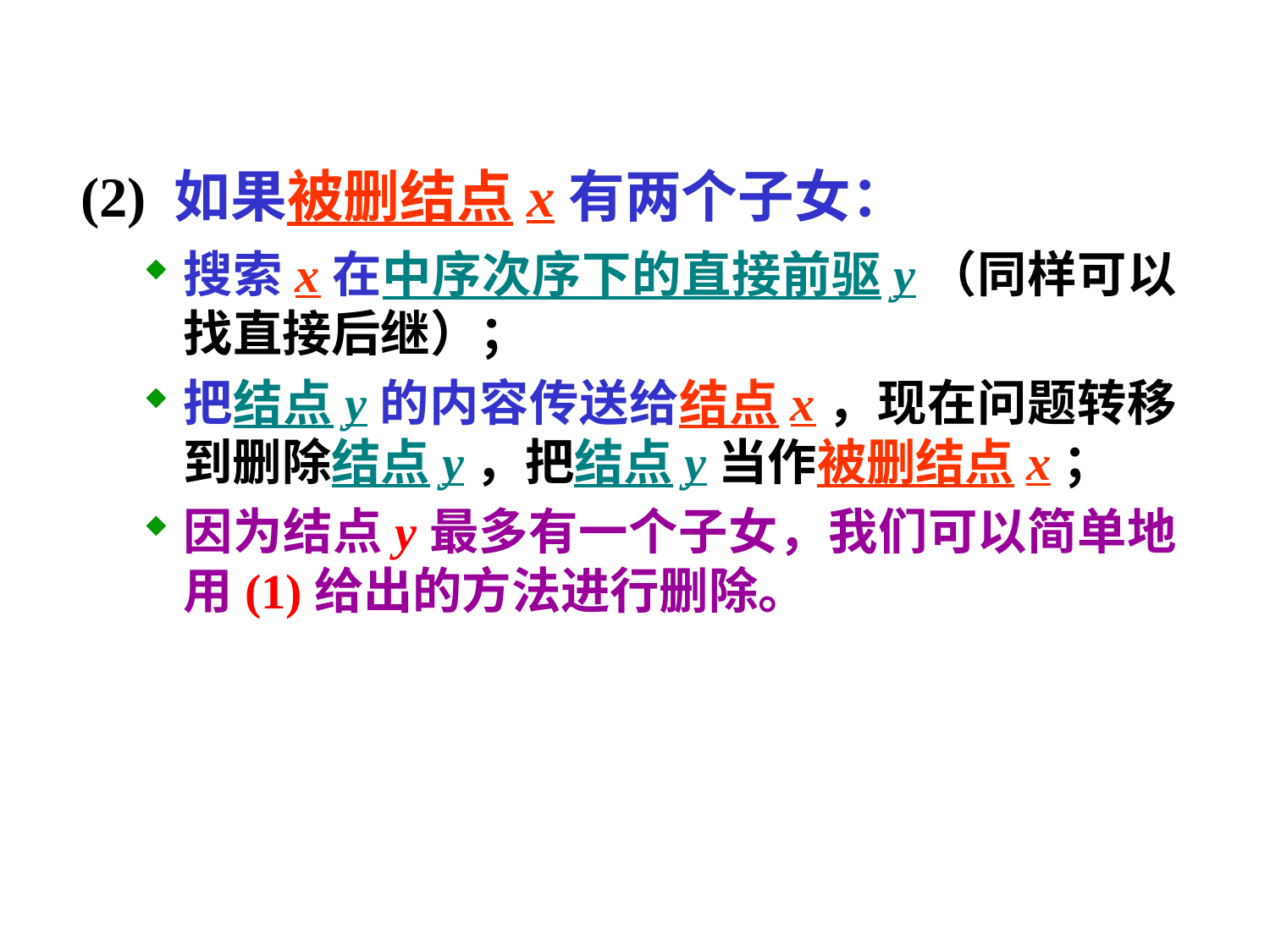

(2) 如果被删结点x有两个子女：
搜索x在中序次序下的直接前驱y（同样可以找直接后继）；
把结点y的内容传送给结点x，现在问题转移到删除结点y，把结点y当作被删结点x；
因为结点y最多有一个子女，我们可以简单地用(1)给出的方法进行删除。
154